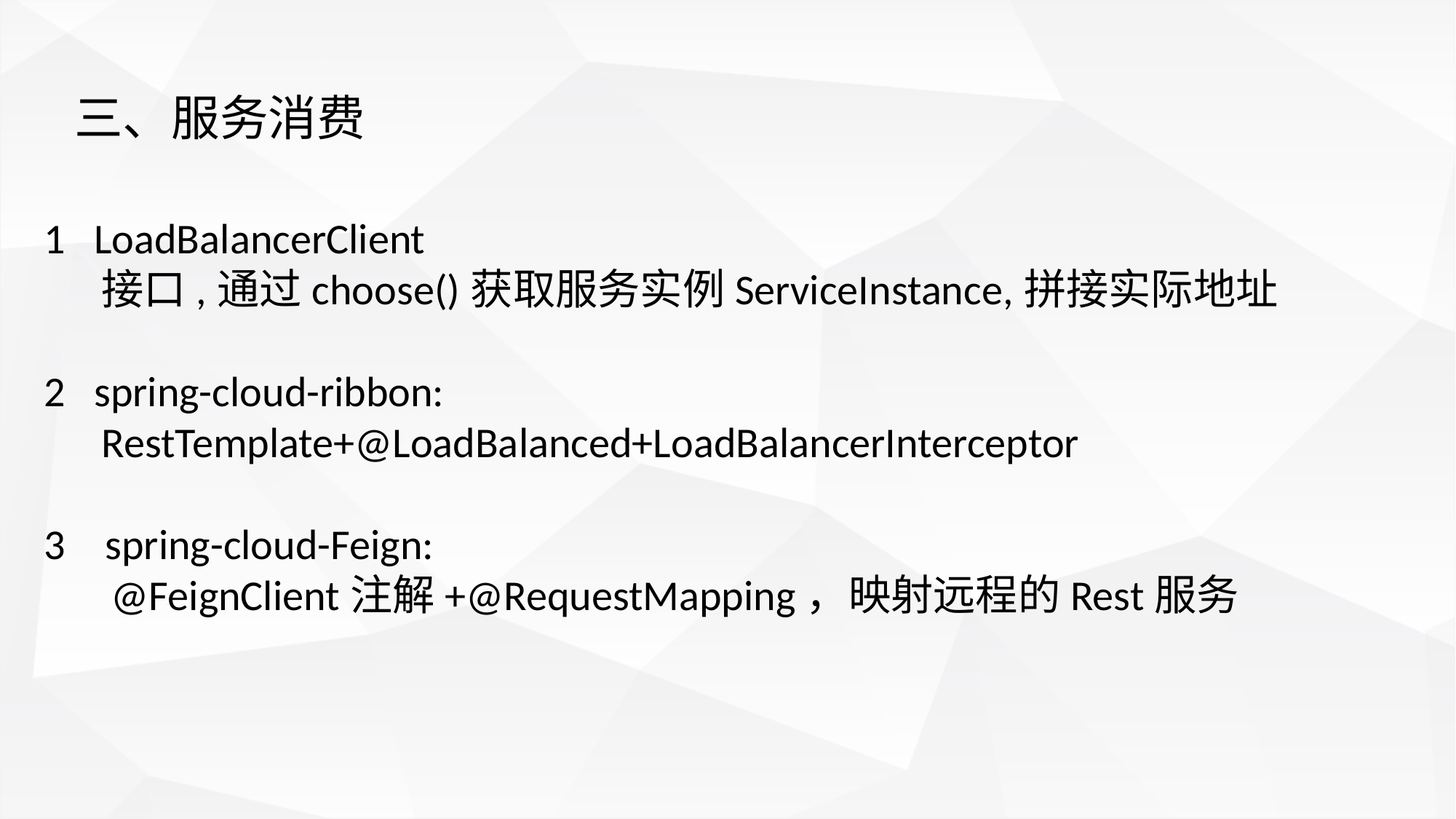

三、服务消费
1   LoadBalancerClient
     接口,通过choose()获取服务实例ServiceInstance,拼接实际地址

2   spring-cloud-ribbon:
      RestTemplate+@LoadBalanced+LoadBalancerInterceptor

spring-cloud-Feign:
       @FeignClient注解+@RequestMapping，映射远程的Rest服务